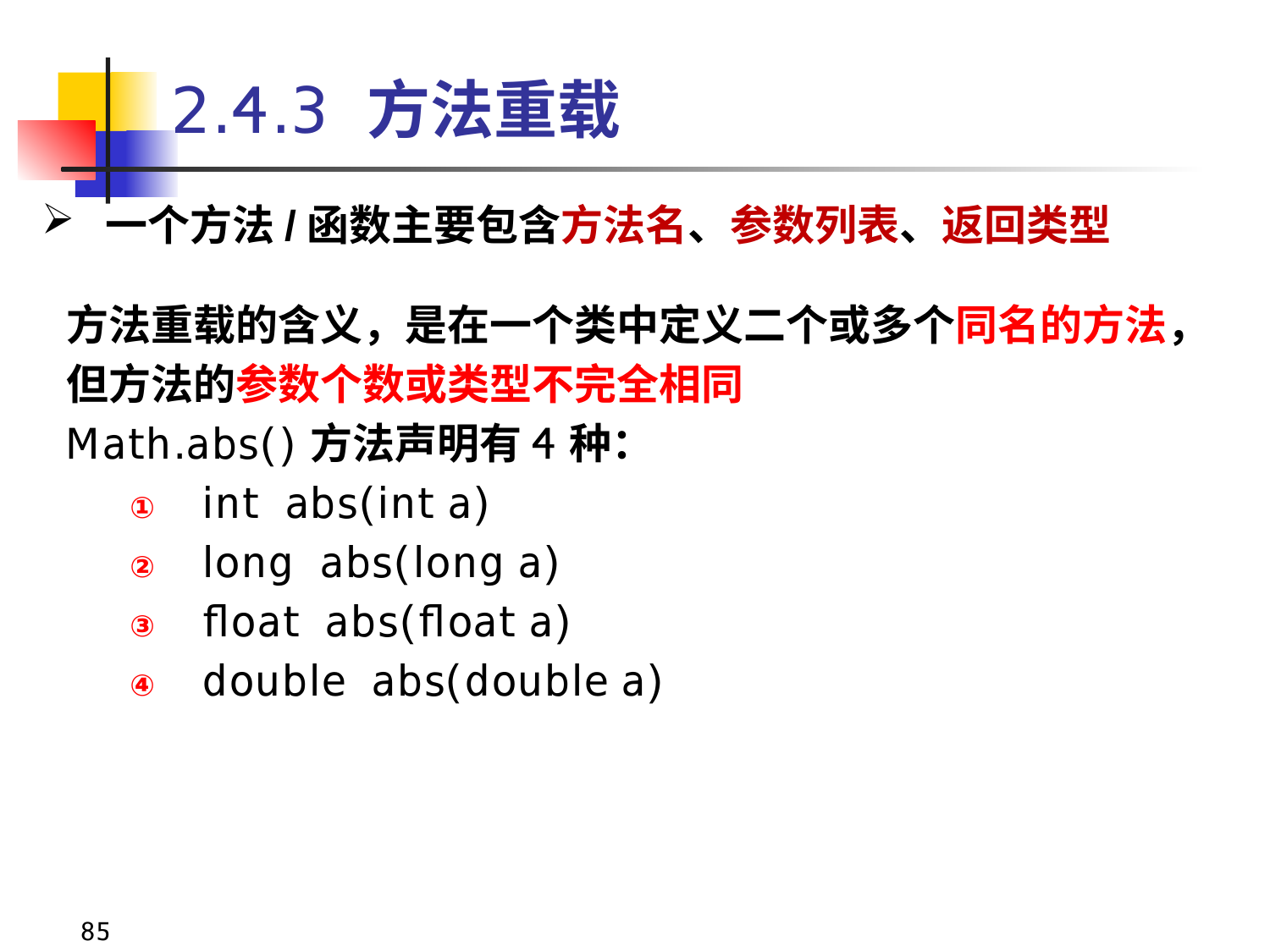

# 2.4.3 方法重载
一个方法/函数主要包含方法名、参数列表、返回类型
方法重载的含义，是在一个类中定义二个或多个同名的方法，
但方法的参数个数或类型不完全相同
Math.abs()方法声明有4种：
int  abs(int a)
long  abs(long a)
float  abs(float a)
double  abs(double a)
85